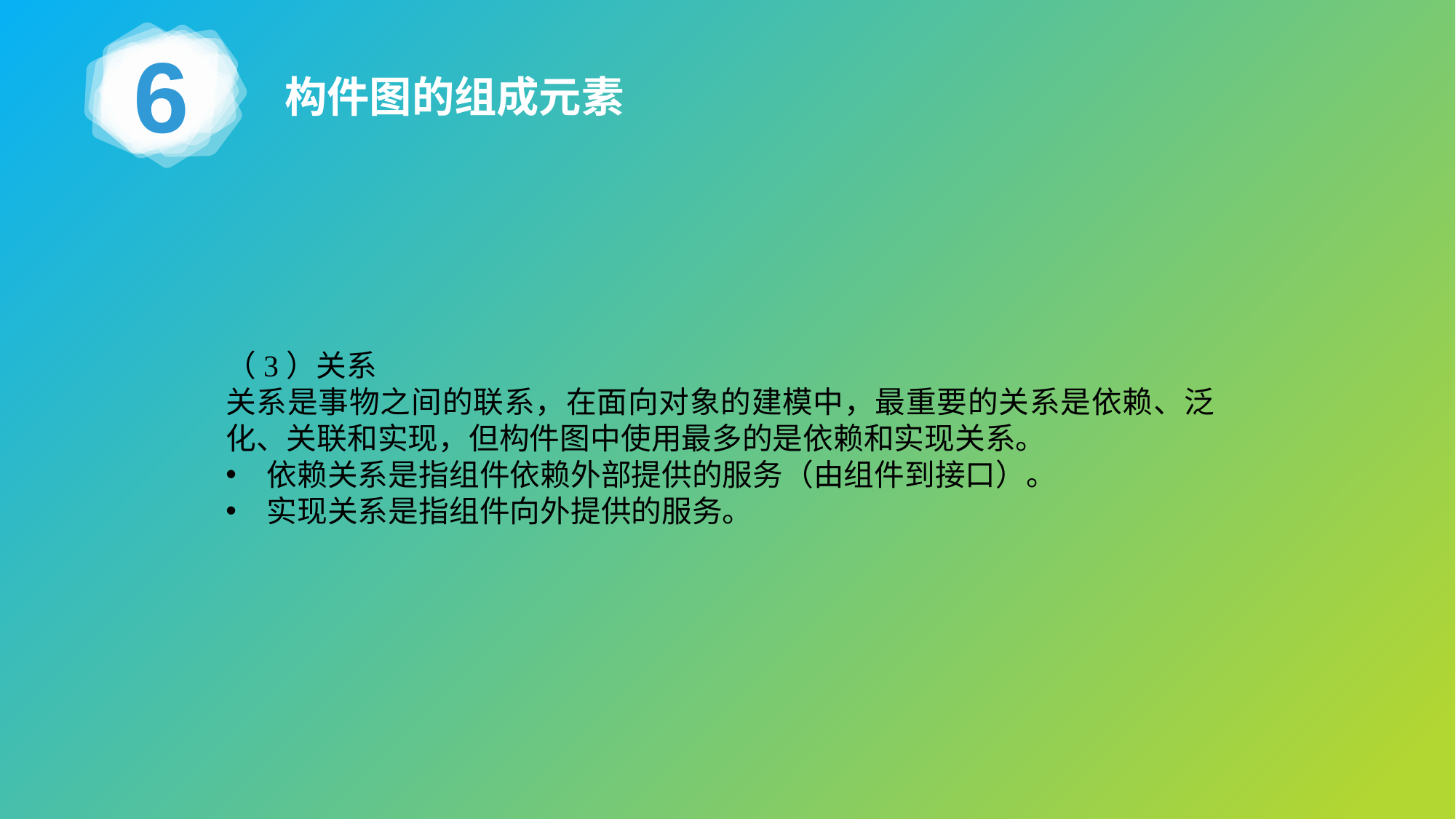

6

构件图的组成元素
（3）关系
关系是事物之间的联系，在面向对象的建模中，最重要的关系是依赖、泛化、关联和实现，但构件图中使用最多的是依赖和实现关系。
依赖关系是指组件依赖外部提供的服务（由组件到接口）。
实现关系是指组件向外提供的服务。